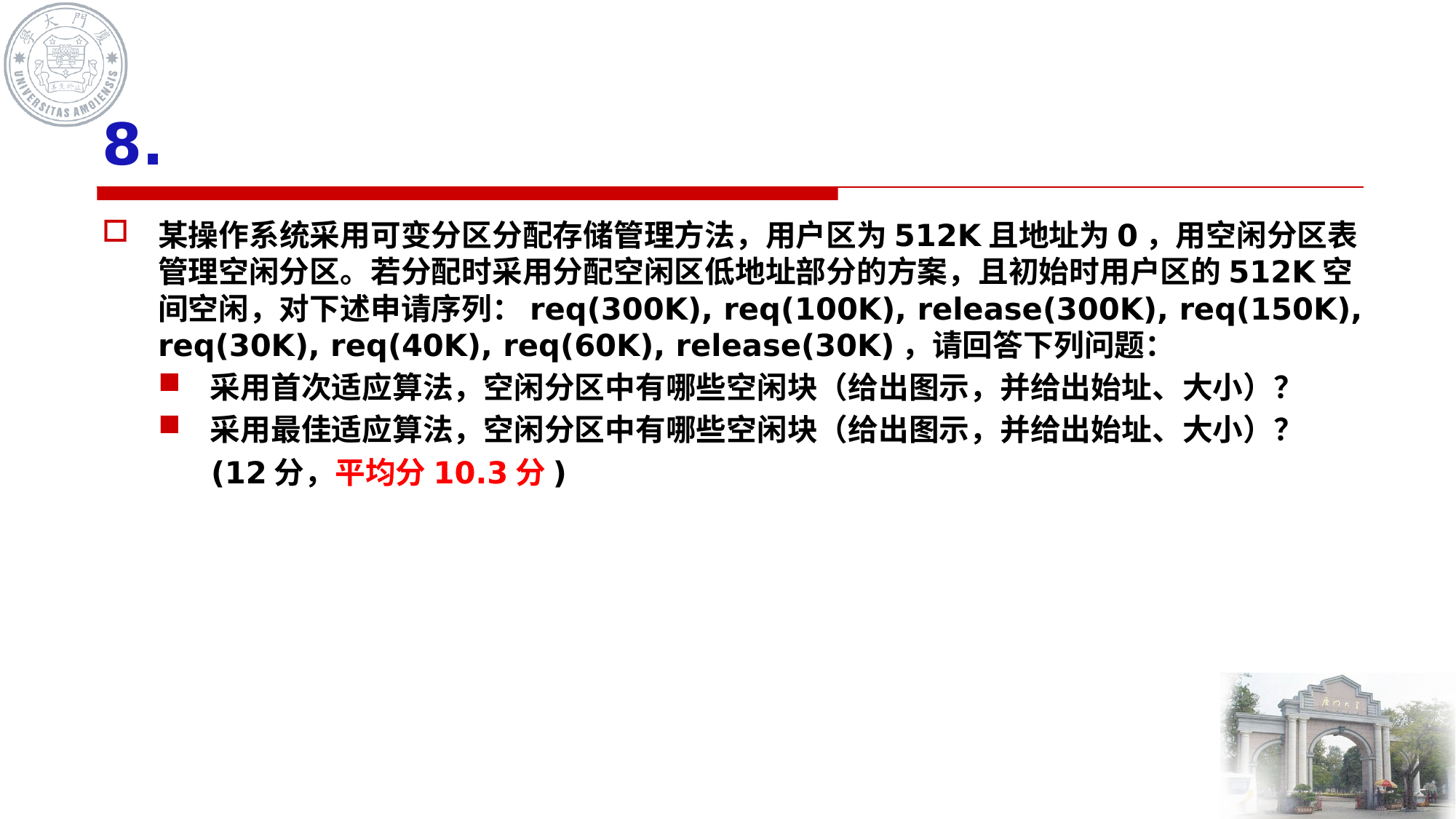

# 8.
某操作系统采用可变分区分配存储管理方法，用户区为512K且地址为0，用空闲分区表管理空闲分区。若分配时采用分配空闲区低地址部分的方案，且初始时用户区的512K空间空闲，对下述申请序列：req(300K), req(100K), release(300K), req(150K), req(30K), req(40K), req(60K), release(30K)，请回答下列问题：
采用首次适应算法，空闲分区中有哪些空闲块（给出图示，并给出始址、大小）？
采用最佳适应算法，空闲分区中有哪些空闲块（给出图示，并给出始址、大小）？
     (12分，平均分10.3分)